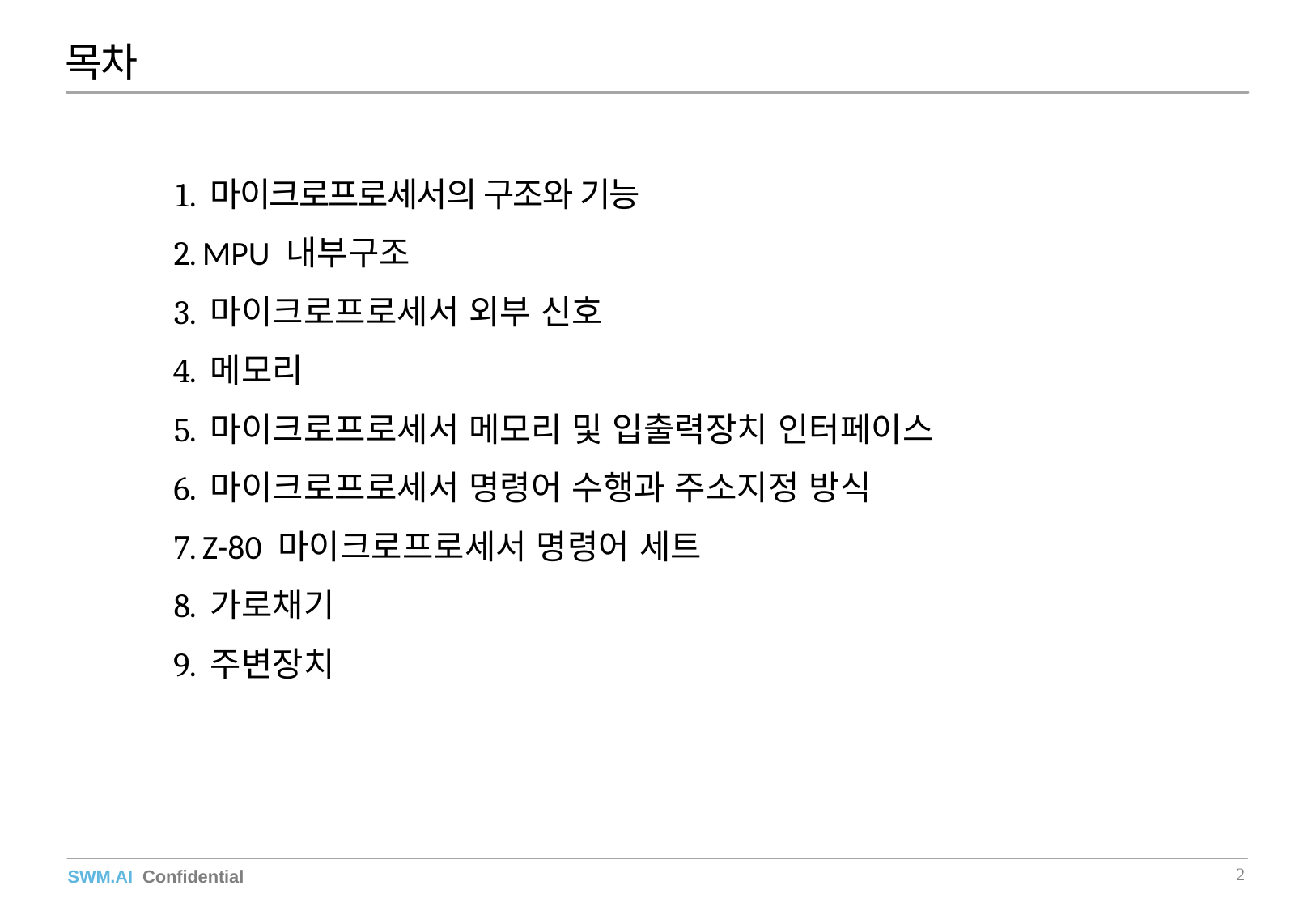

목차
1. 마이크로프로세서의 구조와 기능
2. MPU 내부구조
3. 마이크로프로세서 외부 신호
4. 메모리
5. 마이크로프로세서 메모리 및 입출력장치 인터페이스
6. 마이크로프로세서 명령어 수행과 주소지정 방식
7. Z-80 마이크로프로세서 명령어 세트
8. 가로채기
9. 주변장치
2